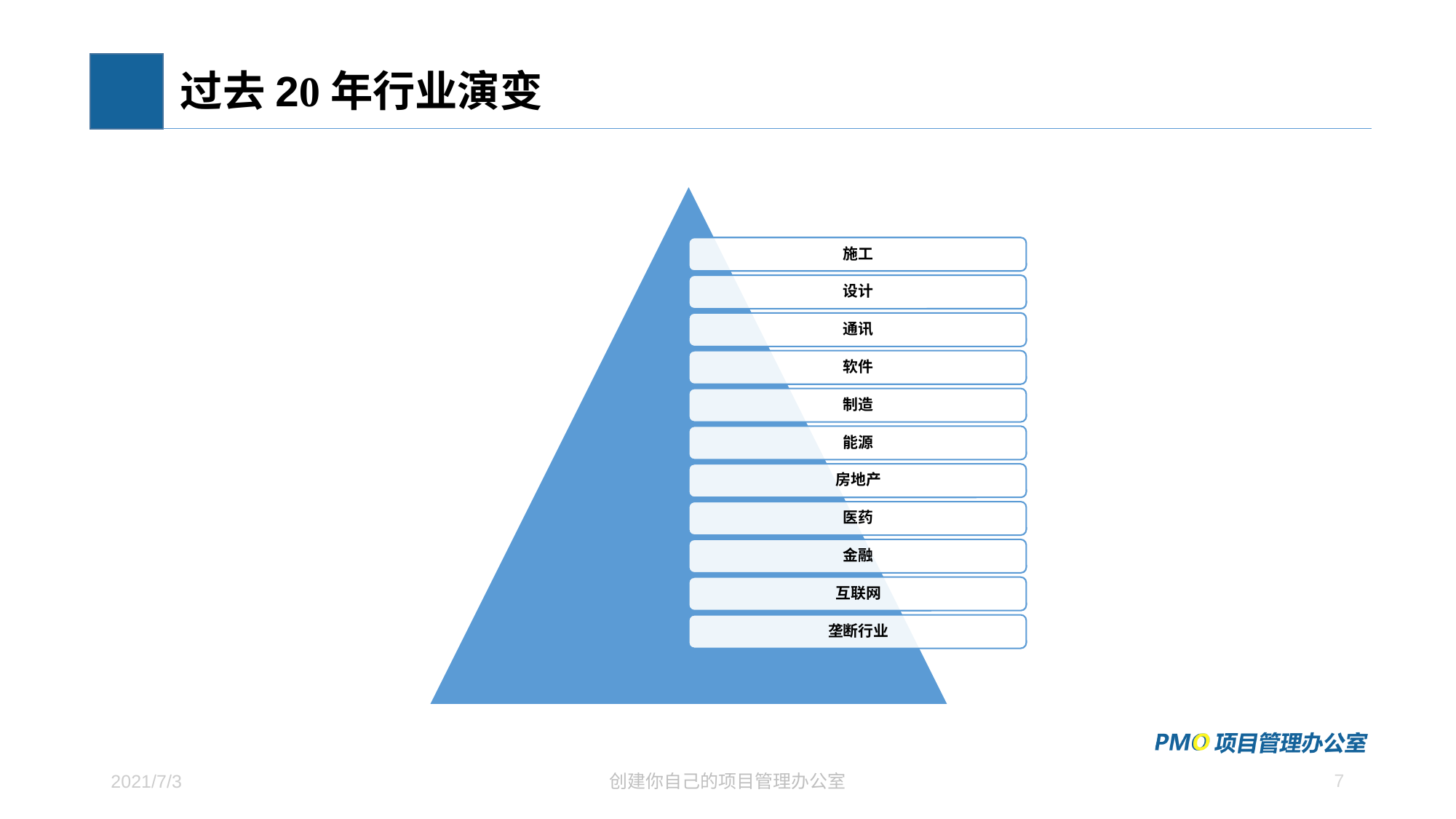

# 过去20年行业演变
施工
设计
通讯
软件
制造
能源
房地产
医药
金融
互联网
垄断行业
7
2021/7/3
创建你自己的项目管理办公室